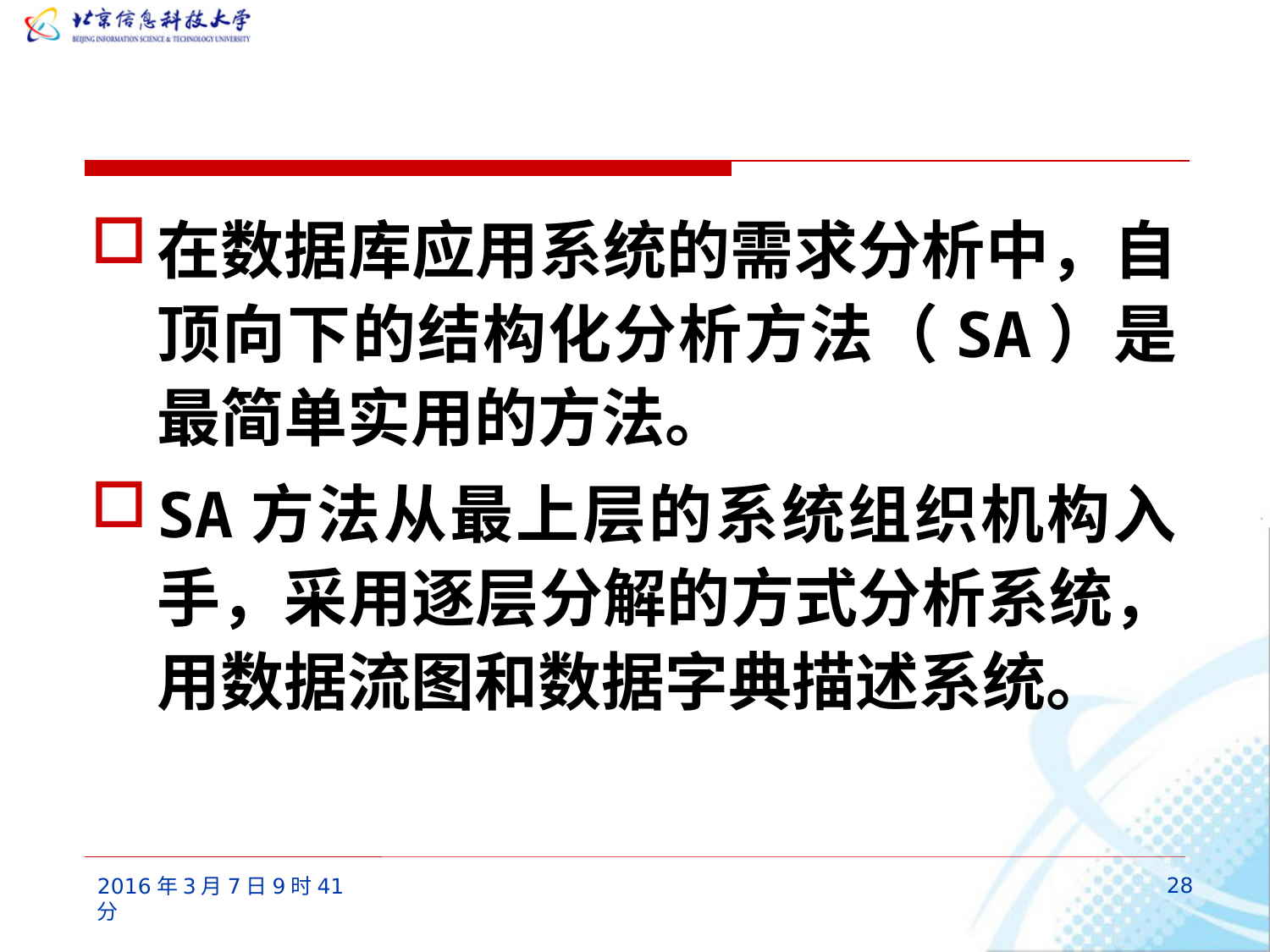

#
在数据库应用系统的需求分析中，自顶向下的结构化分析方法（SA）是最简单实用的方法。
SA方法从最上层的系统组织机构入手，采用逐层分解的方式分析系统，用数据流图和数据字典描述系统。
2016年3月7日9时41分